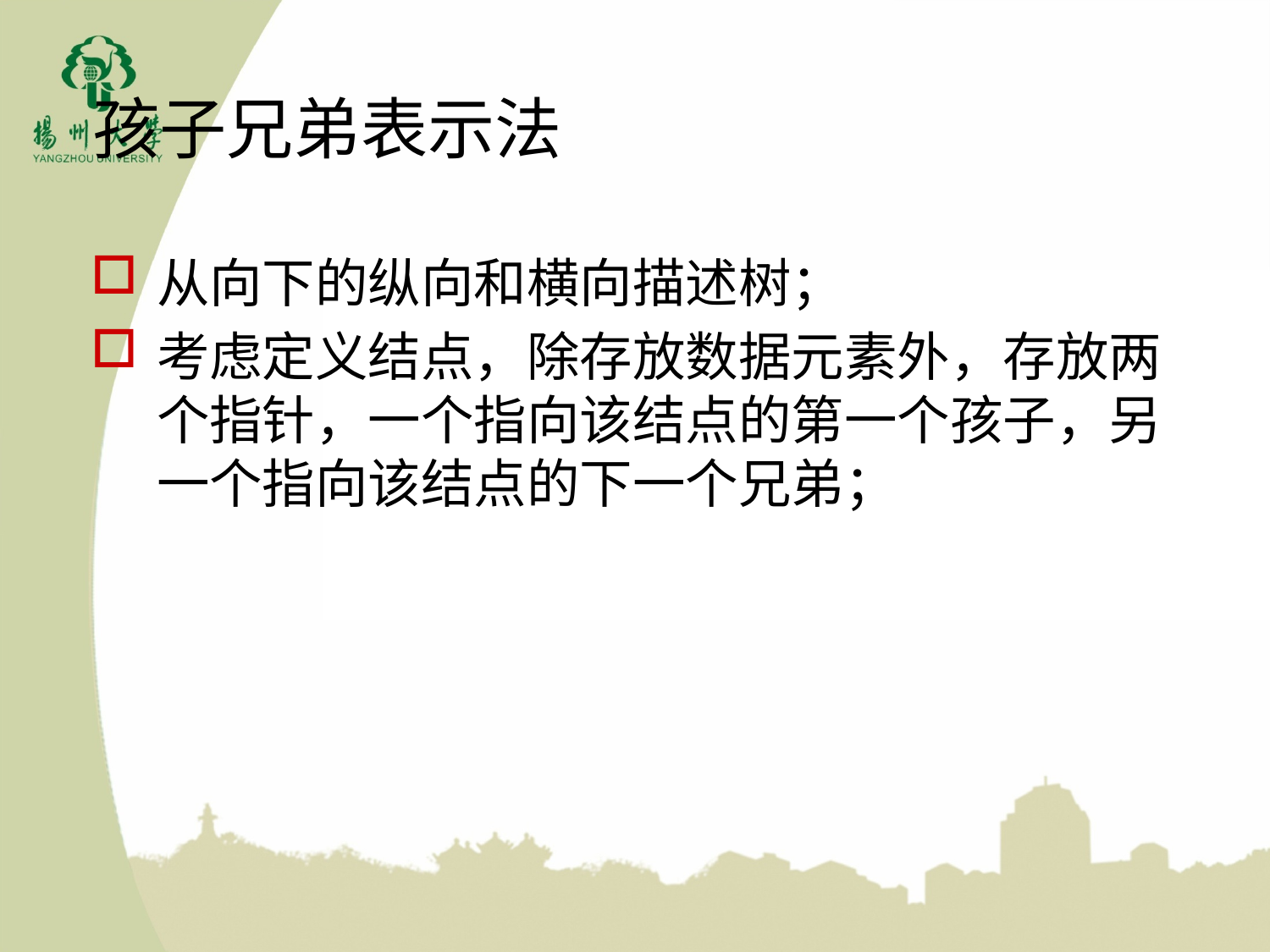

孩子兄弟表示法
从向下的纵向和横向描述树；
考虑定义结点，除存放数据元素外，存放两个指针，一个指向该结点的第一个孩子，另一个指向该结点的下一个兄弟；